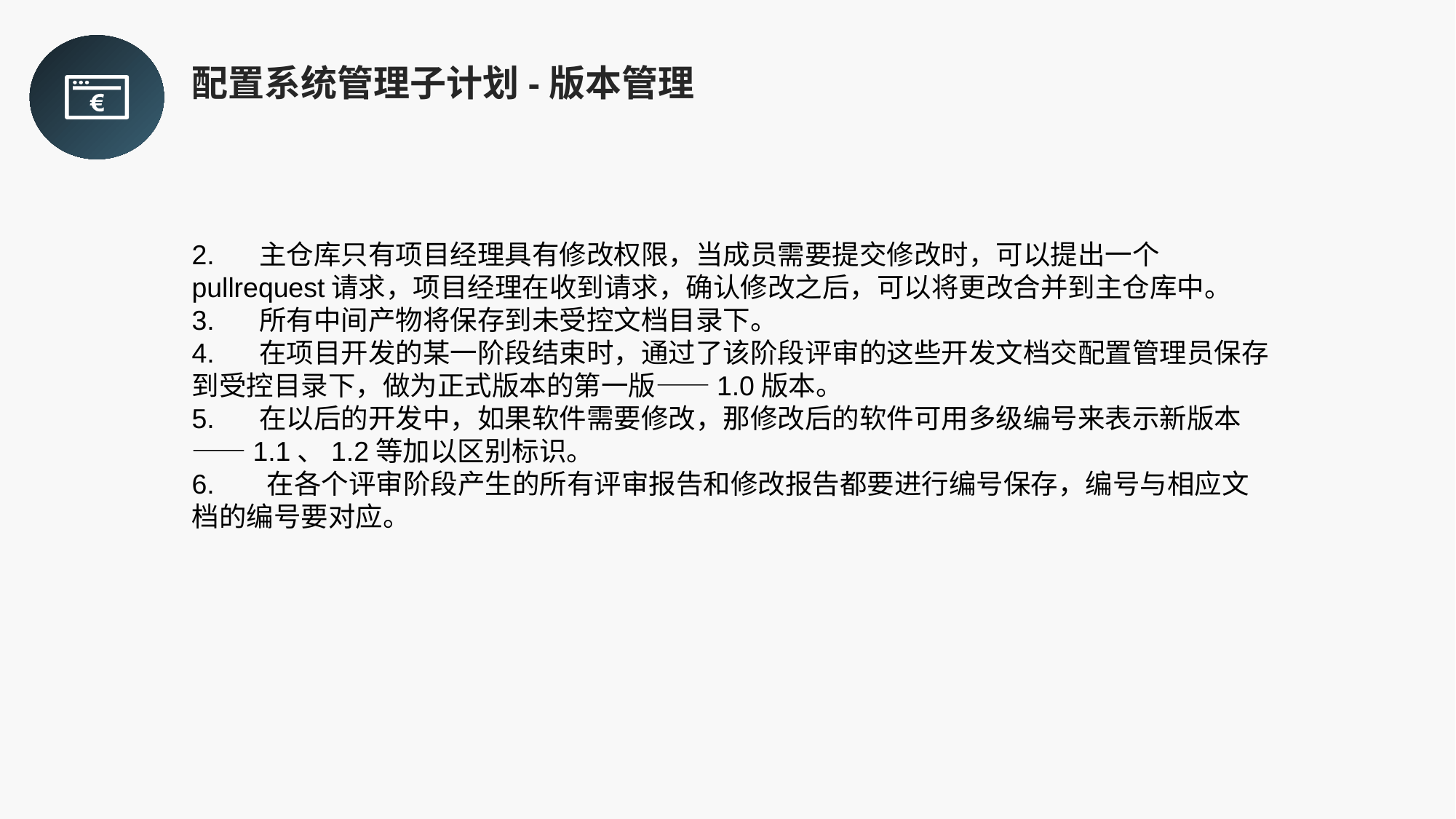

配置系统管理子计划-版本管理

2.     主仓库只有项目经理具有修改权限，当成员需要提交修改时，可以提出一个pullrequest请求，项目经理在收到请求，确认修改之后，可以将更改合并到主仓库中。
3.     所有中间产物将保存到未受控文档目录下。
4.     在项目开发的某一阶段结束时，通过了该阶段评审的这些开发文档交配置管理员保存到受控目录下，做为正式版本的第一版——1.0版本。
5.     在以后的开发中，如果软件需要修改，那修改后的软件可用多级编号来表示新版本——1.1、1.2等加以区别标识。
6.      在各个评审阶段产生的所有评审报告和修改报告都要进行编号保存，编号与相应文档的编号要对应。